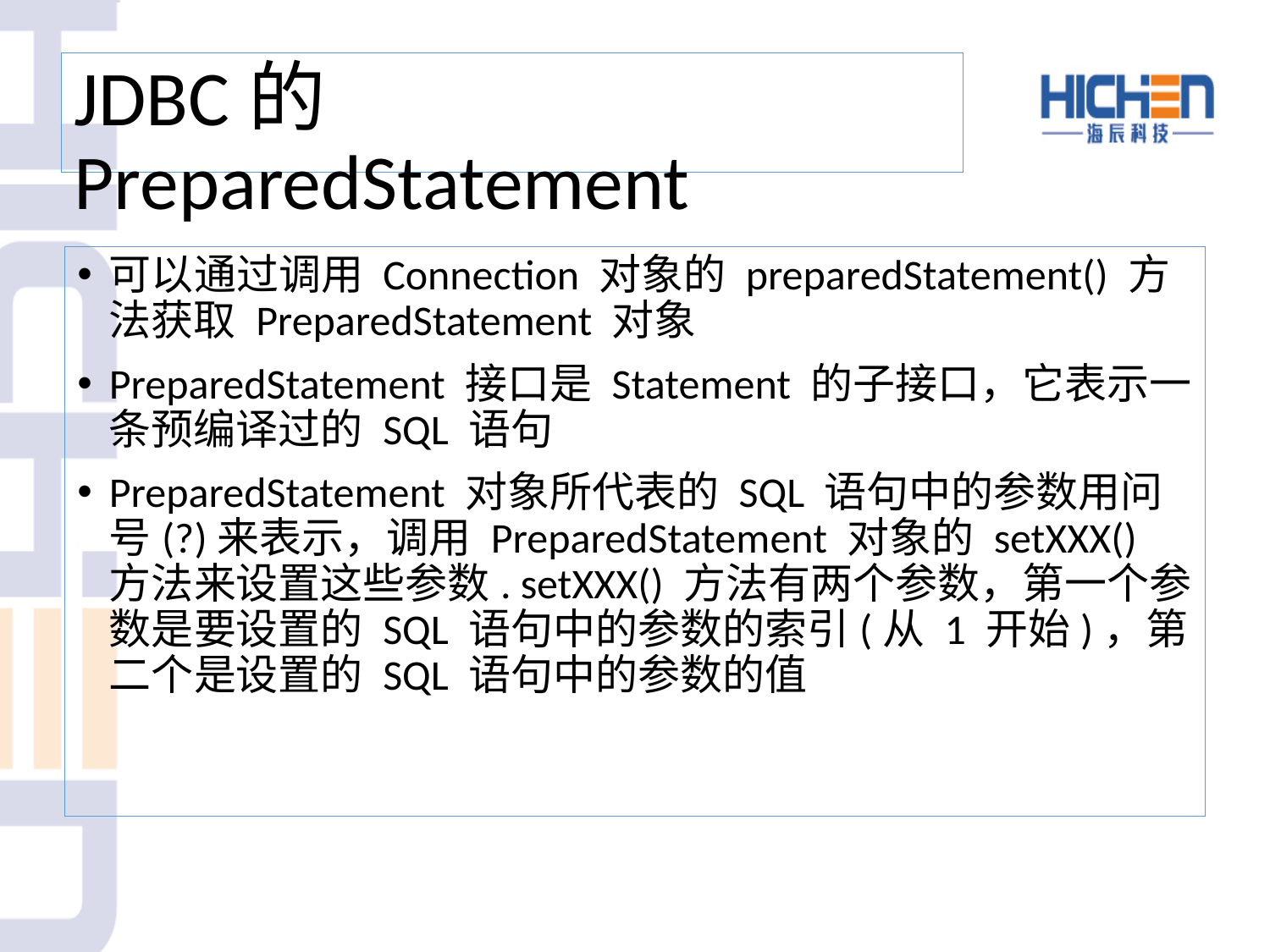

# JDBC的PreparedStatement
可以通过调用 Connection 对象的 preparedStatement() 方法获取 PreparedStatement 对象
PreparedStatement 接口是 Statement 的子接口，它表示一条预编译过的 SQL 语句
PreparedStatement 对象所代表的 SQL 语句中的参数用问号(?)来表示，调用 PreparedStatement 对象的 setXXX() 方法来设置这些参数. setXXX() 方法有两个参数，第一个参数是要设置的 SQL 语句中的参数的索引(从 1 开始)，第二个是设置的 SQL 语句中的参数的值